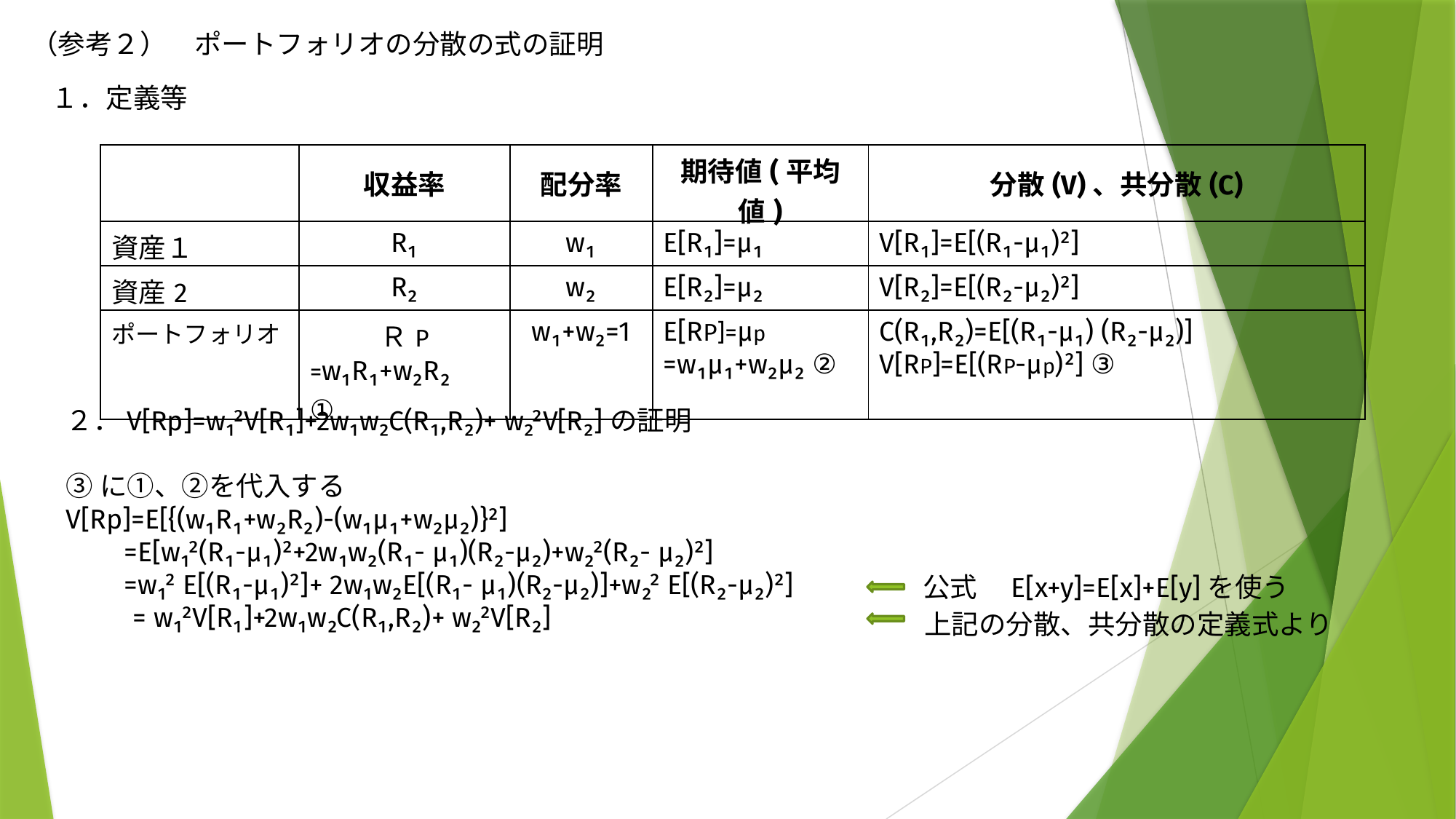

（参考２）　ポートフォリオの分散の式の証明
１．定義等
|  | 収益率 | 配分率 | 期待値(平均値) | 分散(V)、共分散(C) |
| --- | --- | --- | --- | --- |
| 資産１ | R₁ | w₁ | E[R₁]=μ₁ | V[R₁]=E[(R₁-μ₁)²] |
| 資産2 | R₂ | w₂ | E[R₂]=μ₂ | V[R₂]=E[(R₂-μ₂)²] |
| ポートフォリオ | ＲP =w₁R₁+w₂R₂ ① | w₁+w₂=1 | E[RP]=μp =w₁μ₁+w₂μ₂ ② | C(R₁,R₂)=E[(R₁-μ₁) (R₂-μ₂)] V[RP]=E[(RP-μp)²] ③ |
２．V[Rp]=w₁²V[R₁]+2w₁w₂C(R₁,R₂)+ w₂²V[R₂]の証明

③に①、②を代入する
V[Rp]=E[{(w₁R₁+w₂R₂)-(w₁μ₁+w₂μ₂)}²]
        =E[w₁²(R₁-μ₁)²+2w₁w₂(R₁- μ₁)(R₂-μ₂)+w₂²(R₂- μ₂)²]
        =w₁² E[(R₁-μ₁)²]+ 2w₁w₂E[(R₁- μ₁)(R₂-μ₂)]+w₂² E[(R₂-μ₂)²]
　　 = w₁²V[R₁]+2w₁w₂C(R₁,R₂)+ w₂²V[R₂]

公式　E[x+y]=E[x]+E[y]を使う

上記の分散、共分散の定義式より